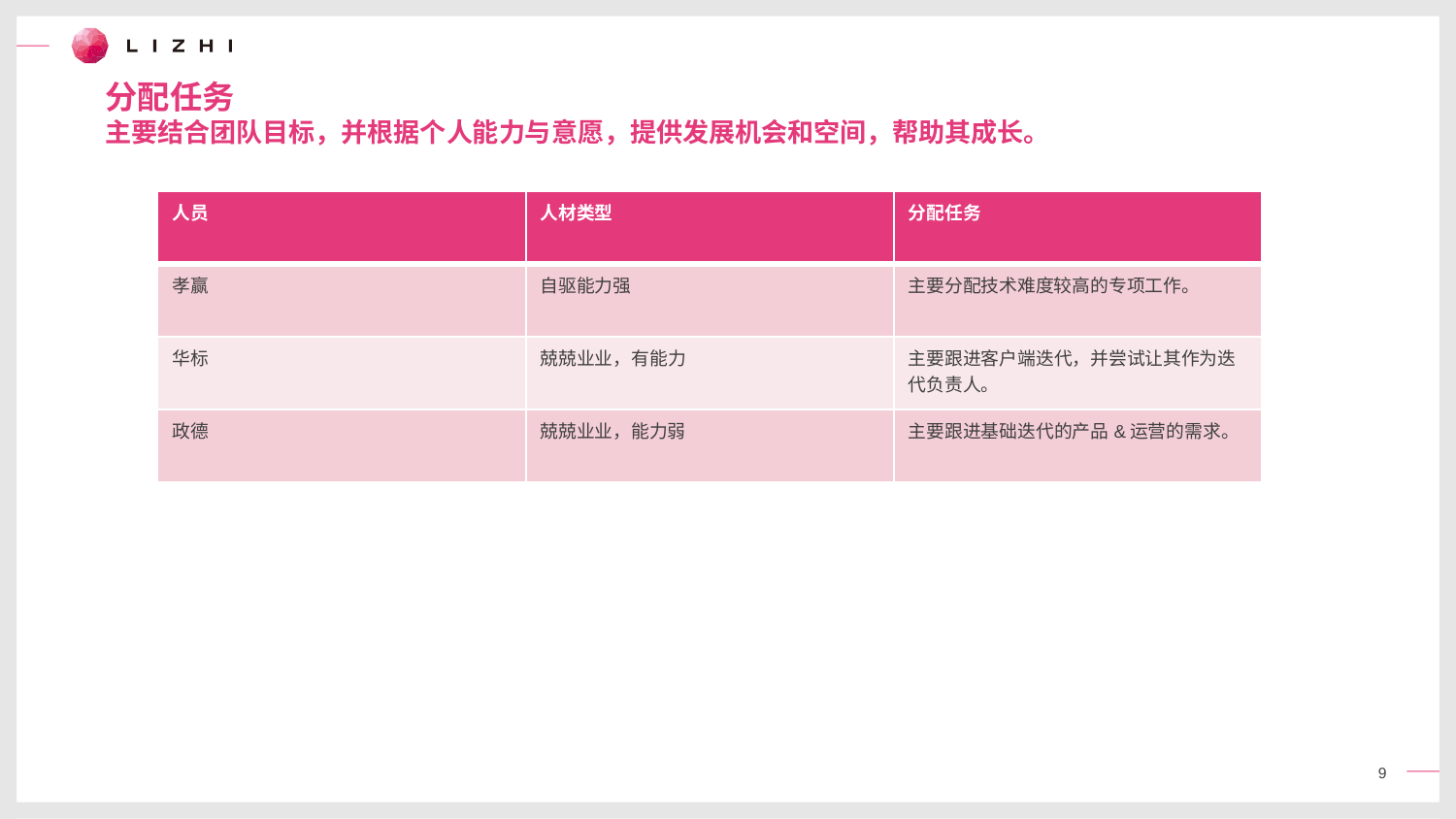

分配任务
主要结合团队目标，并根据个人能力与意愿，提供发展机会和空间，帮助其成长。
| 人员 | 人材类型 | 分配任务 |
| --- | --- | --- |
| 孝赢 | 自驱能力强 | 主要分配技术难度较高的专项工作。 |
| 华标 | 兢兢业业，有能力 | 主要跟进客户端迭代，并尝试让其作为迭代负责人。 |
| 政德 | 兢兢业业，能力弱 | 主要跟进基础迭代的产品&运营的需求。 |
9